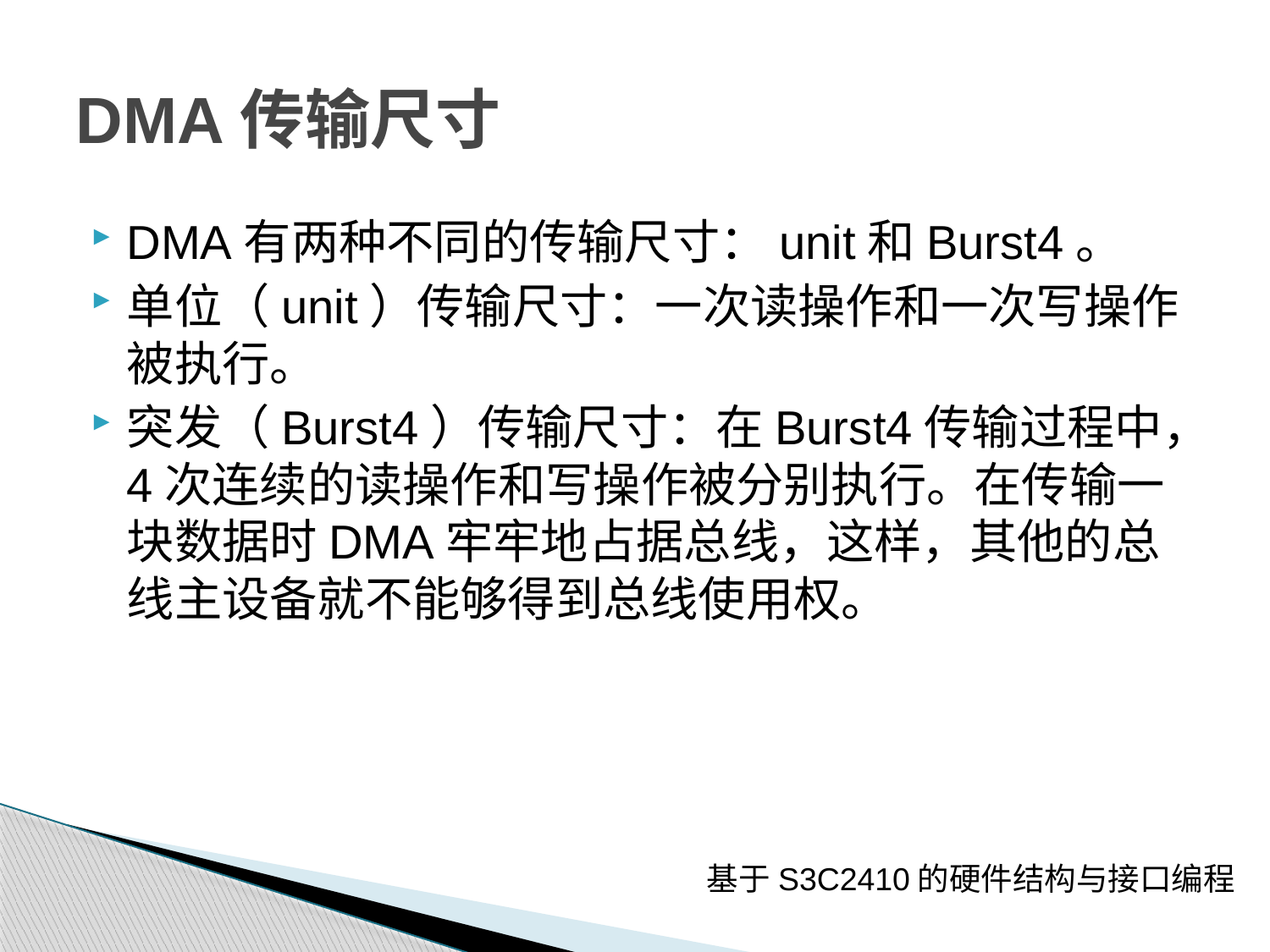

# DMA传输尺寸
DMA有两种不同的传输尺寸：unit和Burst4。
单位（unit）传输尺寸：一次读操作和一次写操作被执行。
突发（Burst4）传输尺寸：在Burst4传输过程中，4次连续的读操作和写操作被分别执行。在传输一块数据时DMA牢牢地占据总线，这样，其他的总线主设备就不能够得到总线使用权。

基于S3C2410的硬件结构与接口编程